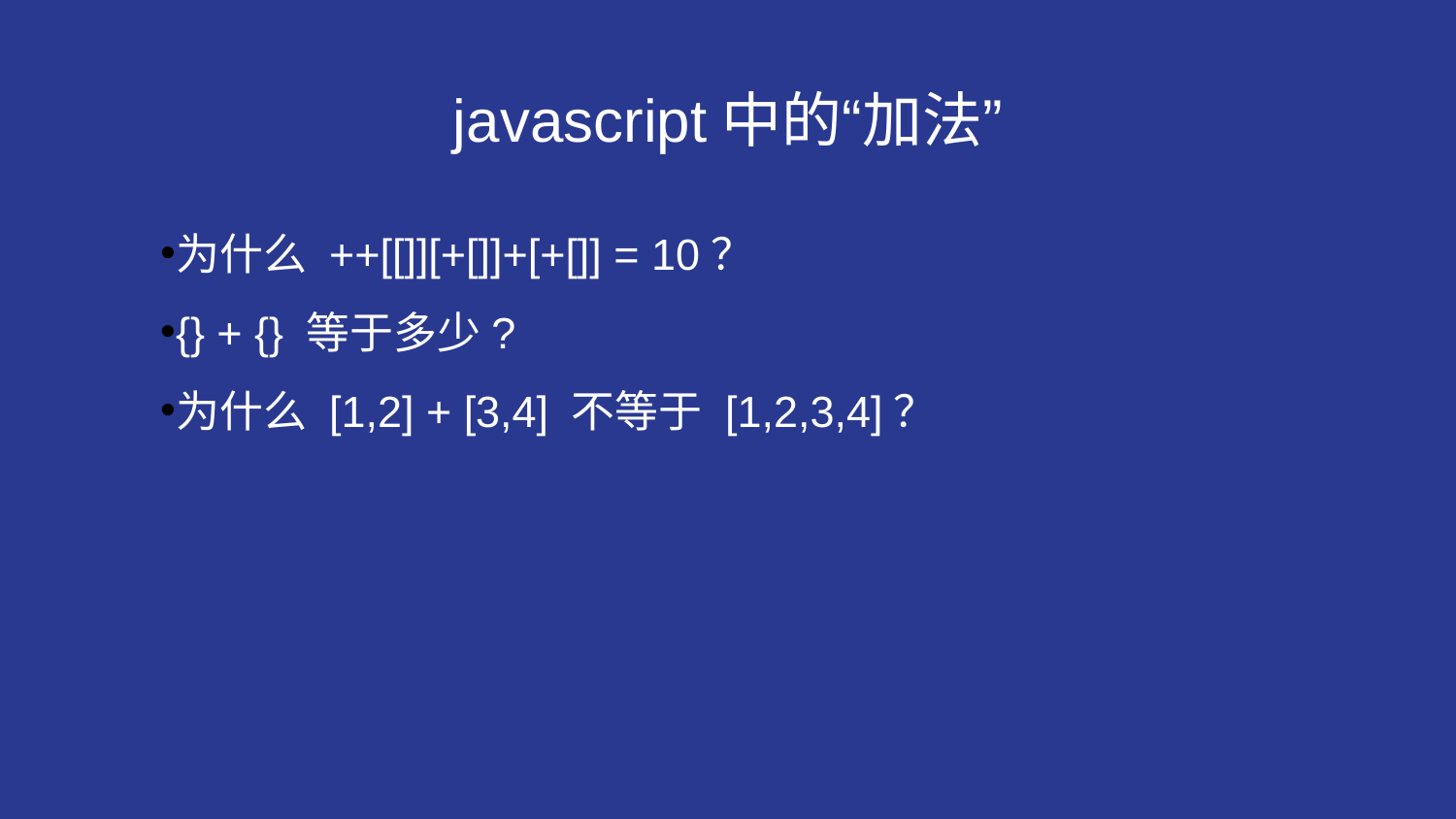

# javascript中的“加法”
为什么 ++[[]][+[]]+[+[]] = 10？
{} + {} 等于多少?
为什么 [1,2] + [3,4] 不等于 [1,2,3,4]？